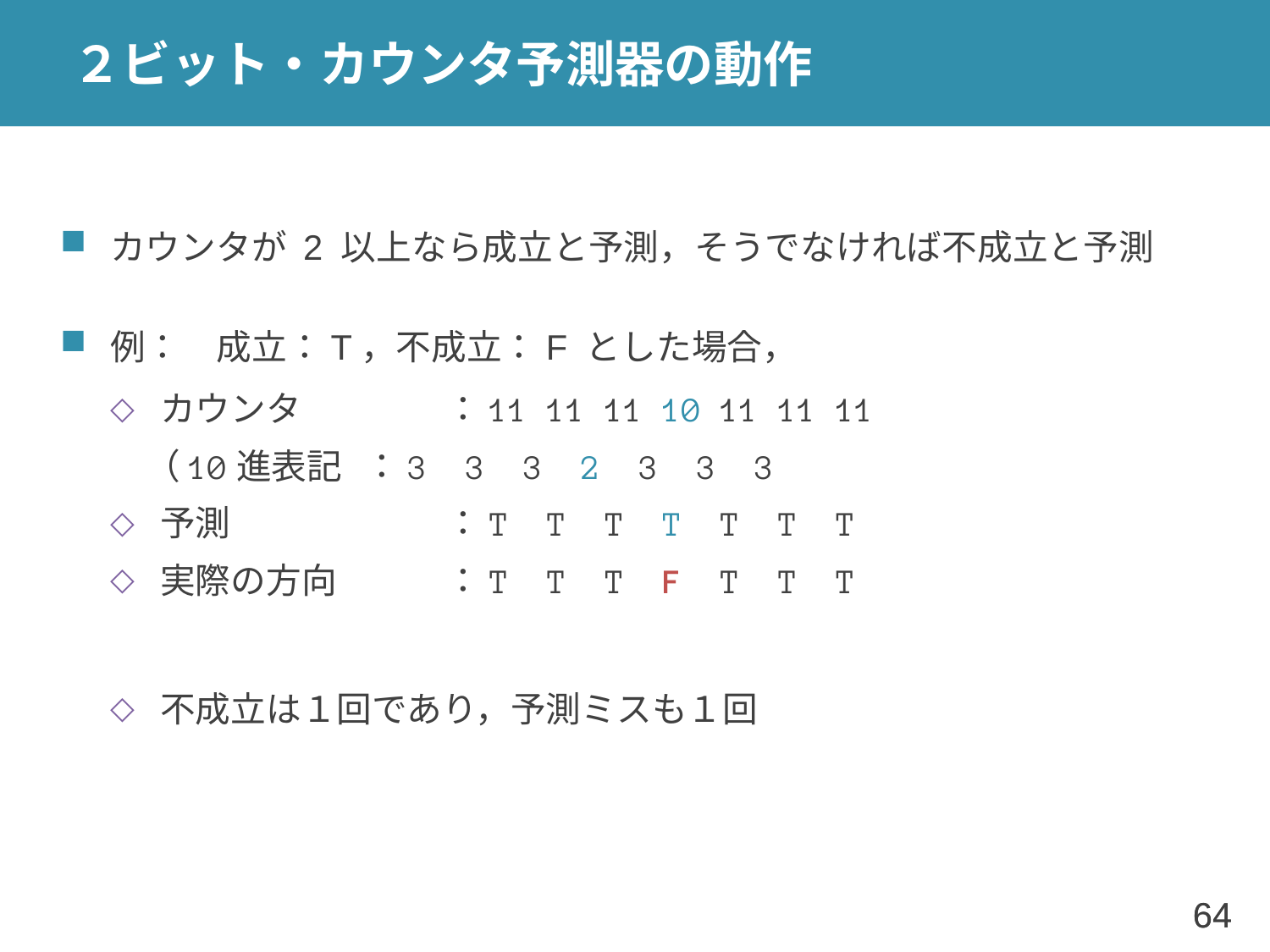

# ２ビット・カウンタ予測器の動作
カウンタが 2 以上なら成立と予測，そうでなければ不成立と予測
例：　成立：T，不成立：F とした場合，
カウンタ	：11 11 11 10 11 11 11
　（10進表記	：3  3  3  2  3  3  3
予測　　	：T  T  T  T  T  T  T
実際の方向	：T  T  T  F  T  T  T

不成立は１回であり，予測ミスも１回